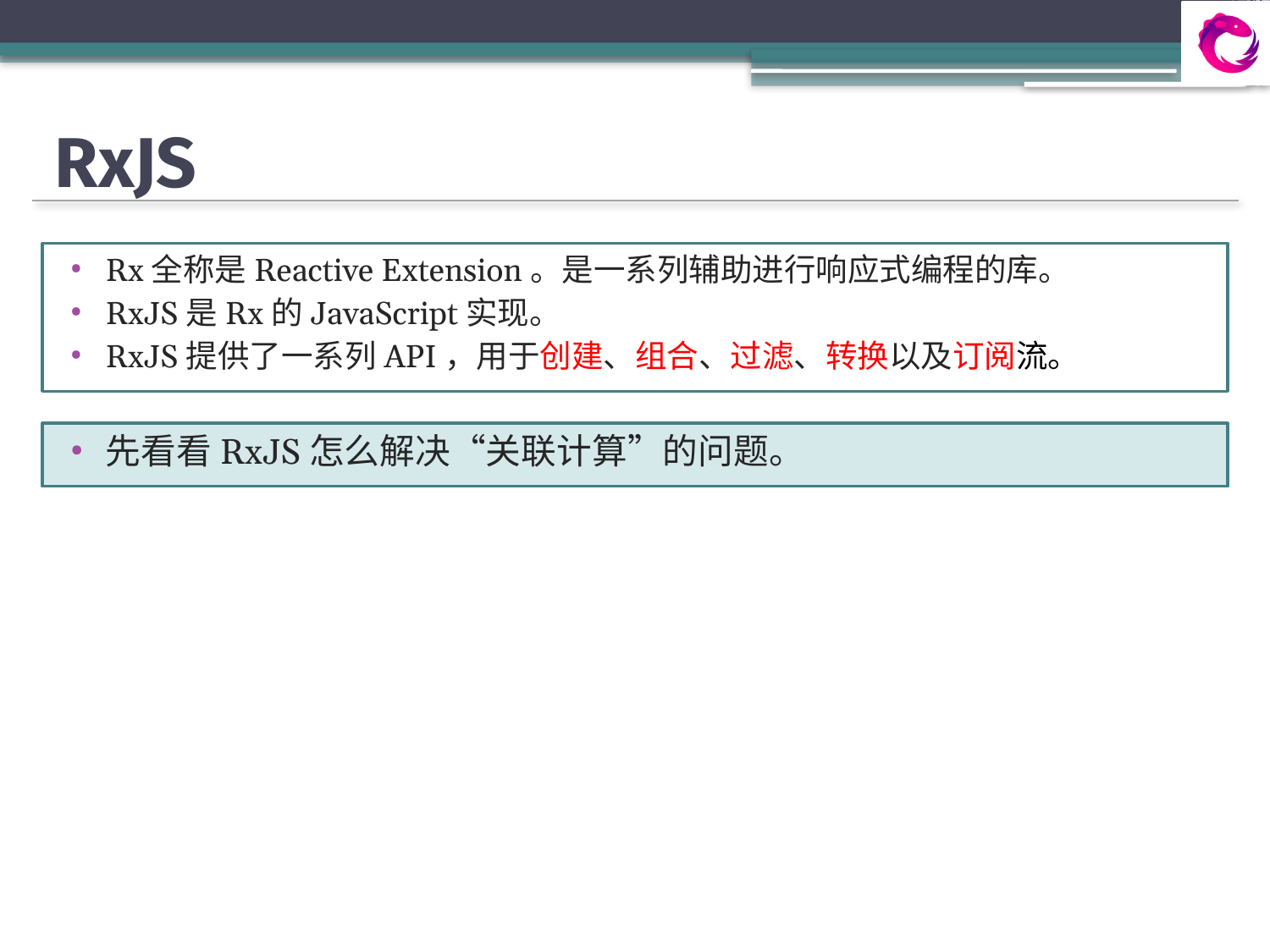

# RxJS
Rx全称是Reactive Extension。是一系列辅助进行响应式编程的库。
RxJS是Rx的JavaScript实现。
RxJS提供了一系列API，用于创建、组合、过滤、转换以及订阅流。
先看看RxJS怎么解决“关联计算”的问题。